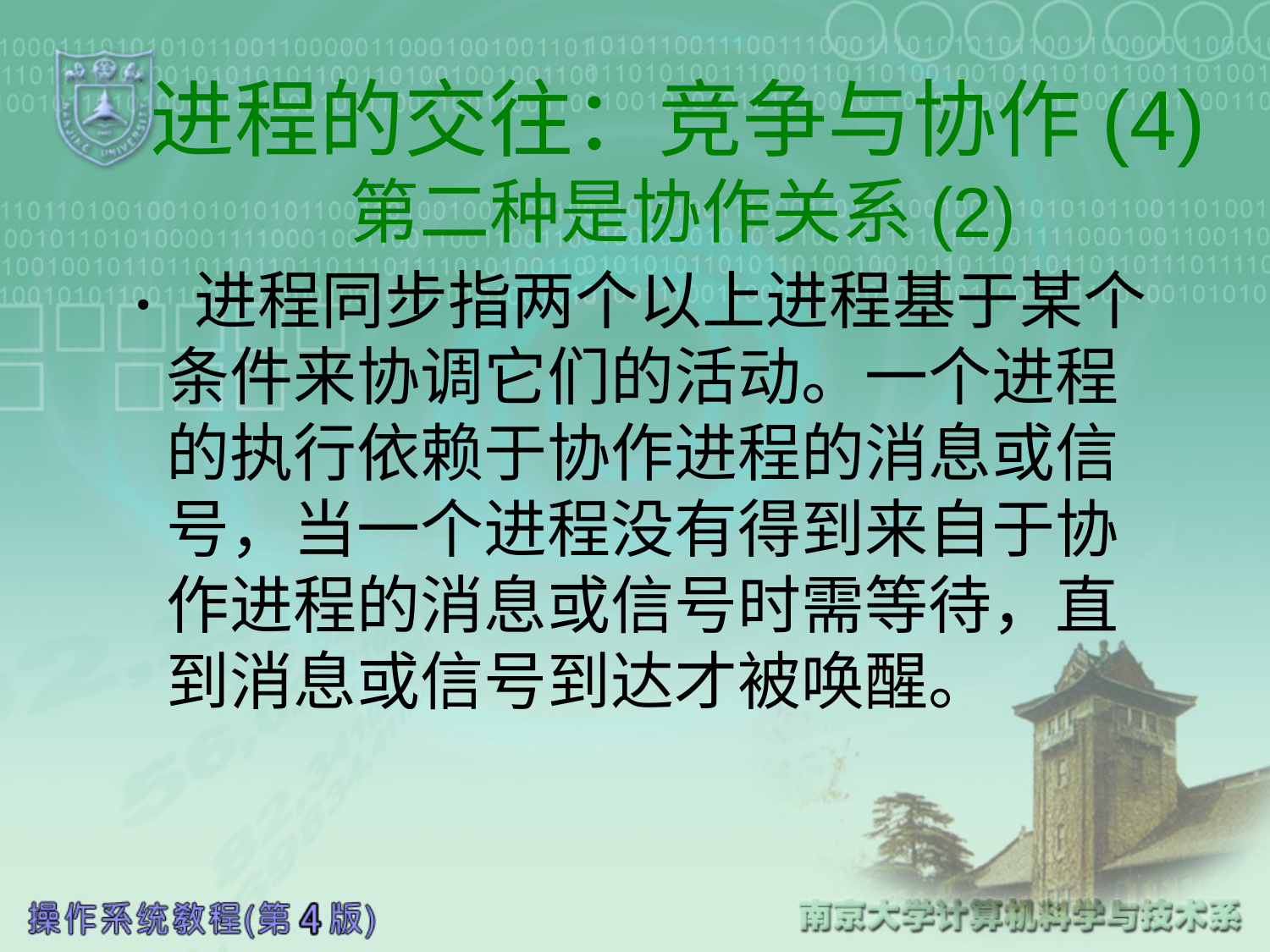

# 进程的交往：竞争与协作(4)第二种是协作关系(2)
• 进程同步指两个以上进程基于某个条件来协调它们的活动。一个进程的执行依赖于协作进程的消息或信号，当一个进程没有得到来自于协作进程的消息或信号时需等待，直到消息或信号到达才被唤醒。